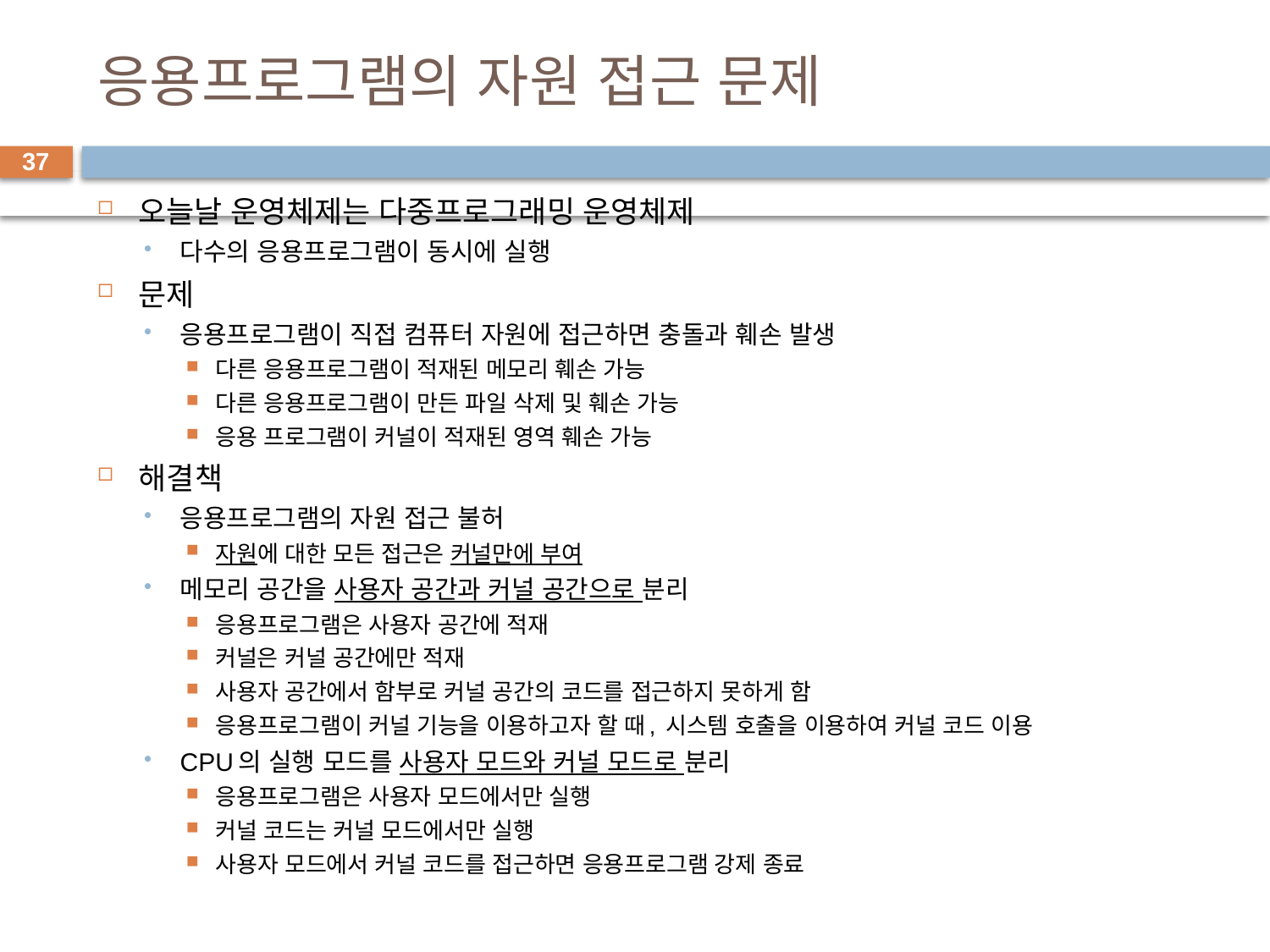

# 응용프로그램의 자원 접근 문제
37
오늘날 운영체제는 다중프로그래밍 운영체제
다수의 응용프로그램이 동시에 실행
문제
응용프로그램이 직접 컴퓨터 자원에 접근하면 충돌과 훼손 발생
다른 응용프로그램이 적재된 메모리 훼손 가능
다른 응용프로그램이 만든 파일 삭제 및 훼손 가능
응용 프로그램이 커널이 적재된 영역 훼손 가능
해결책
응용프로그램의 자원 접근 불허
자원에 대한 모든 접근은 커널만에 부여
메모리 공간을 사용자 공간과 커널 공간으로 분리
응용프로그램은 사용자 공간에 적재
커널은 커널 공간에만 적재
사용자 공간에서 함부로 커널 공간의 코드를 접근하지 못하게 함
응용프로그램이 커널 기능을 이용하고자 할 때, 시스템 호출을 이용하여 커널 코드 이용
CPU의 실행 모드를 사용자 모드와 커널 모드로 분리
응용프로그램은 사용자 모드에서만 실행
커널 코드는 커널 모드에서만 실행
사용자 모드에서 커널 코드를 접근하면 응용프로그램 강제 종료